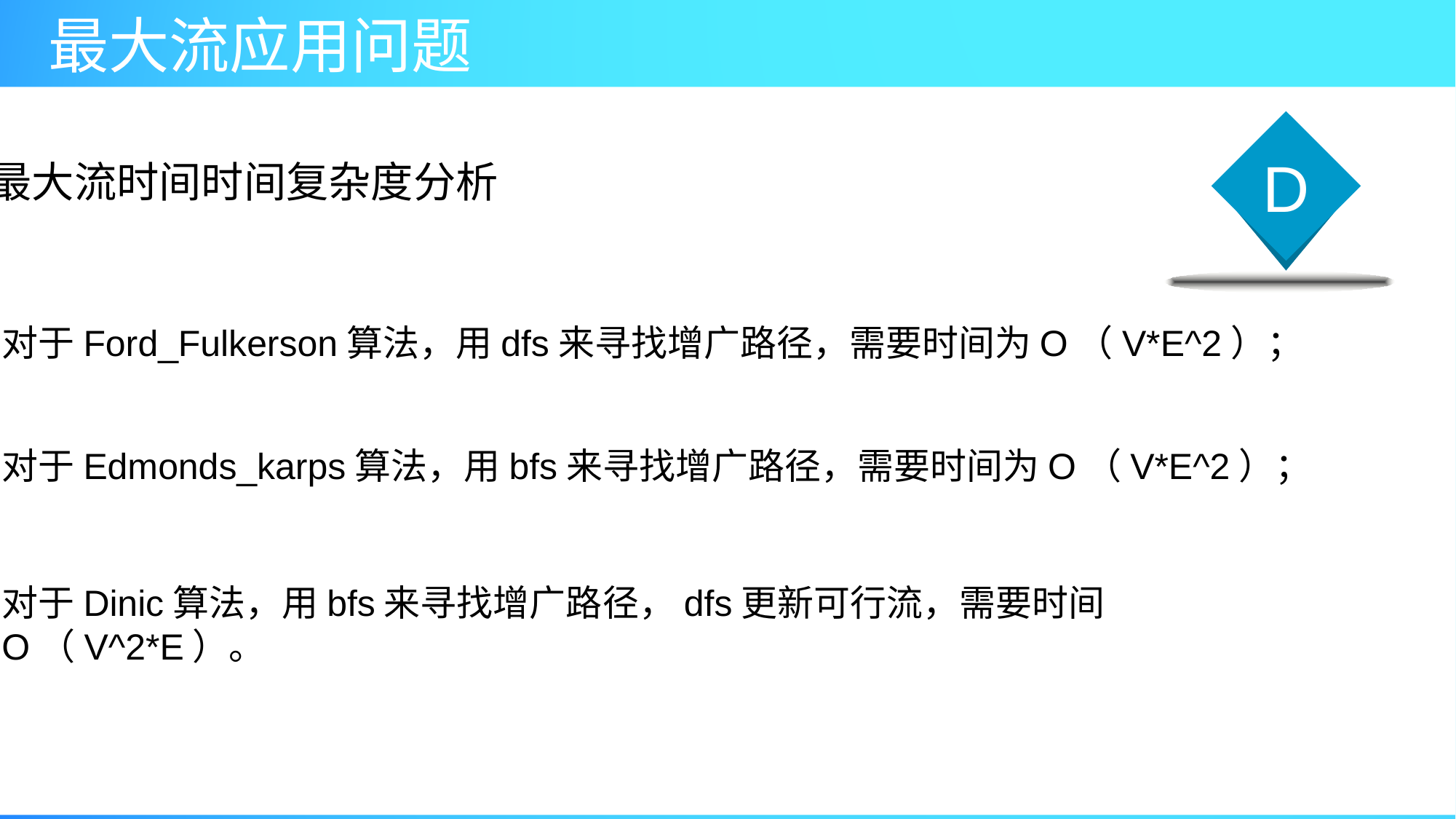

D

最大流时间时间复杂度分析

对于Ford_Fulkerson算法，用dfs来寻找增广路径，需要时间为O（V*E^2）；
对于Edmonds_karps算法，用bfs来寻找增广路径，需要时间为O（V*E^2）；
对于Dinic算法，用bfs来寻找增广路径，dfs更新可行流，需要时间O（V^2*E）。